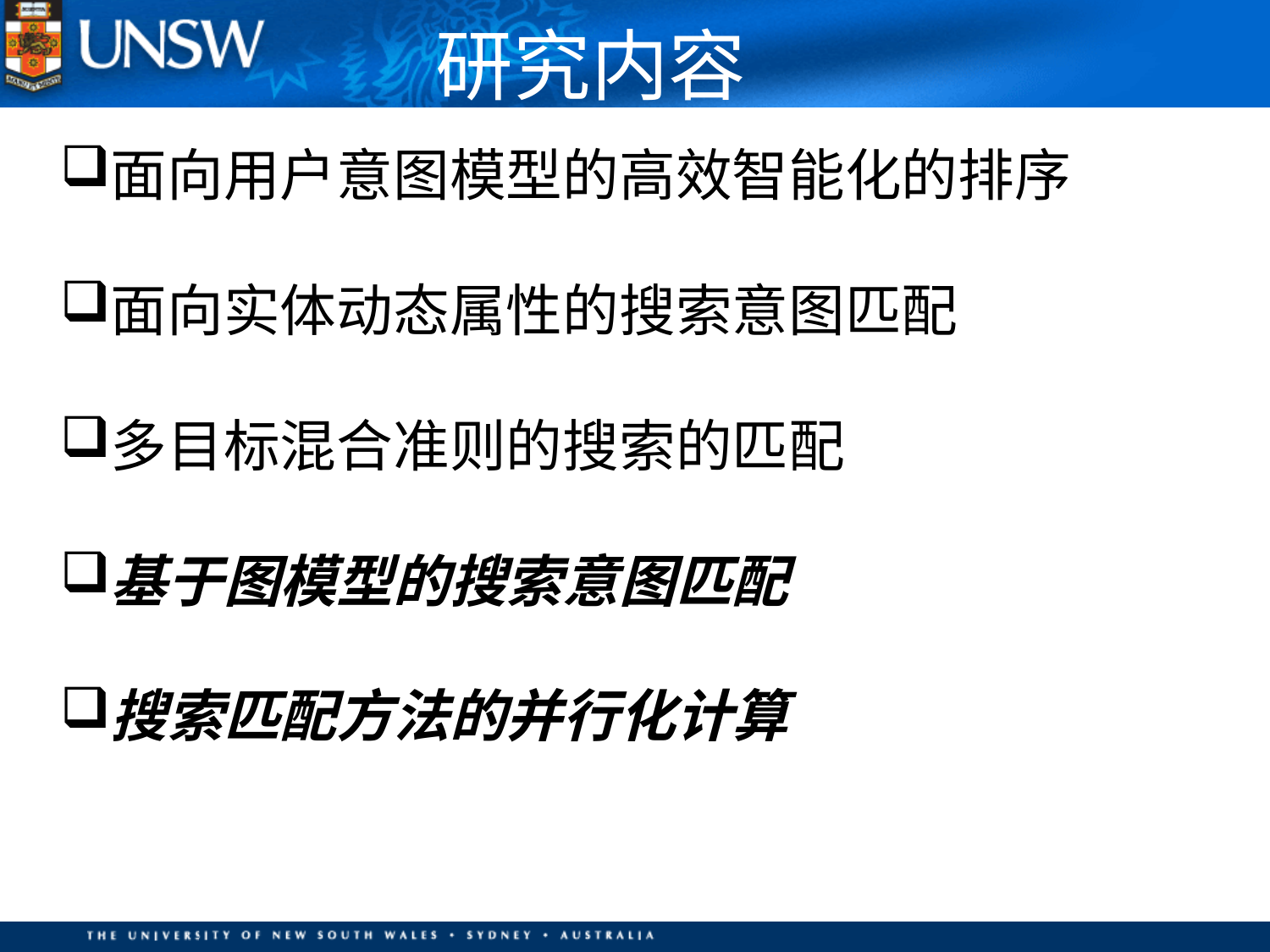

#
	研究内容
面向用户意图模型的高效智能化的排序

面向实体动态属性的搜索意图匹配

多目标混合准则的搜索的匹配

基于图模型的搜索意图匹配

搜索匹配方法的并行化计算